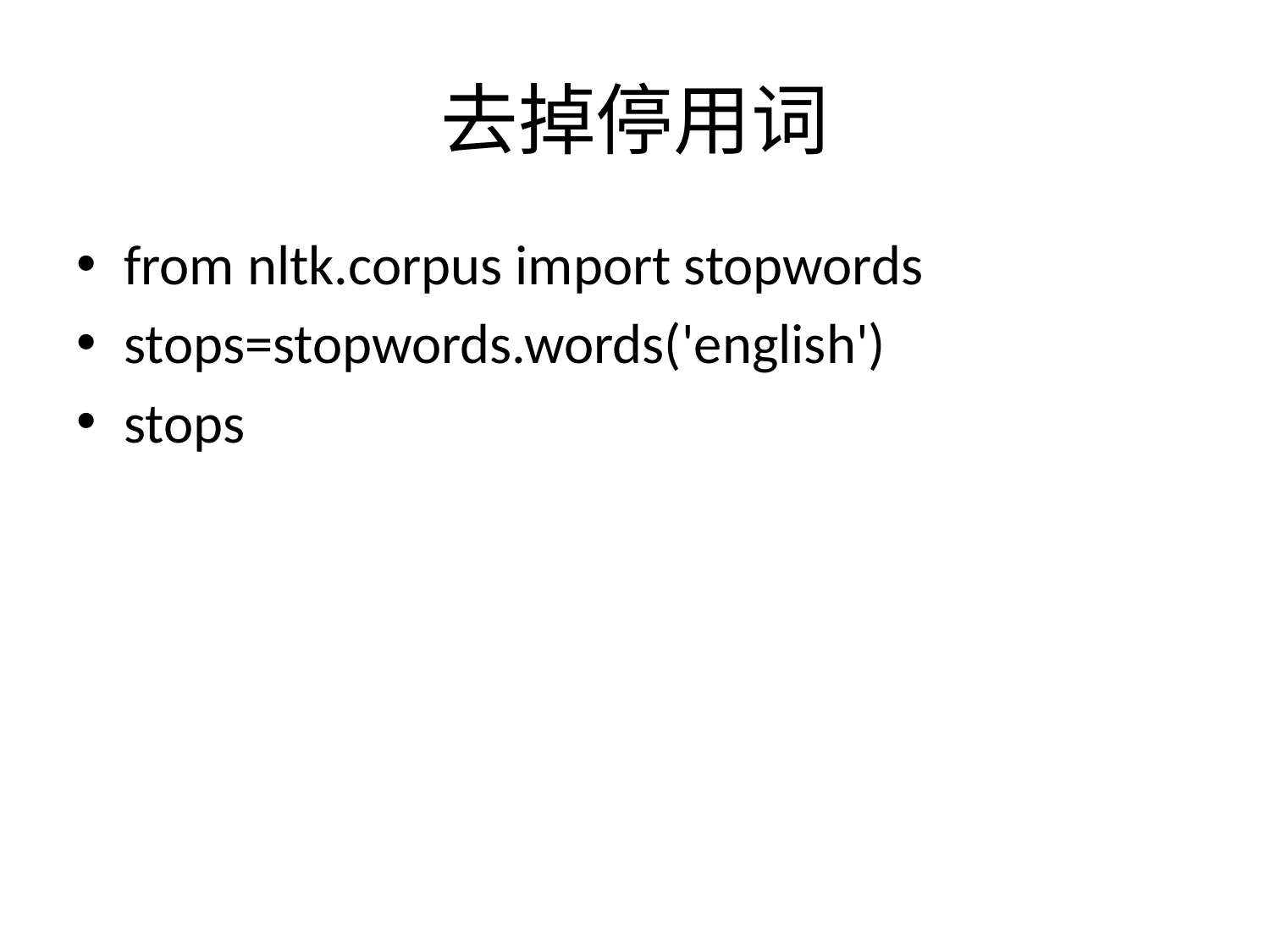

# 去掉停用词
from nltk.corpus import stopwords
stops=stopwords.words('english')
stops